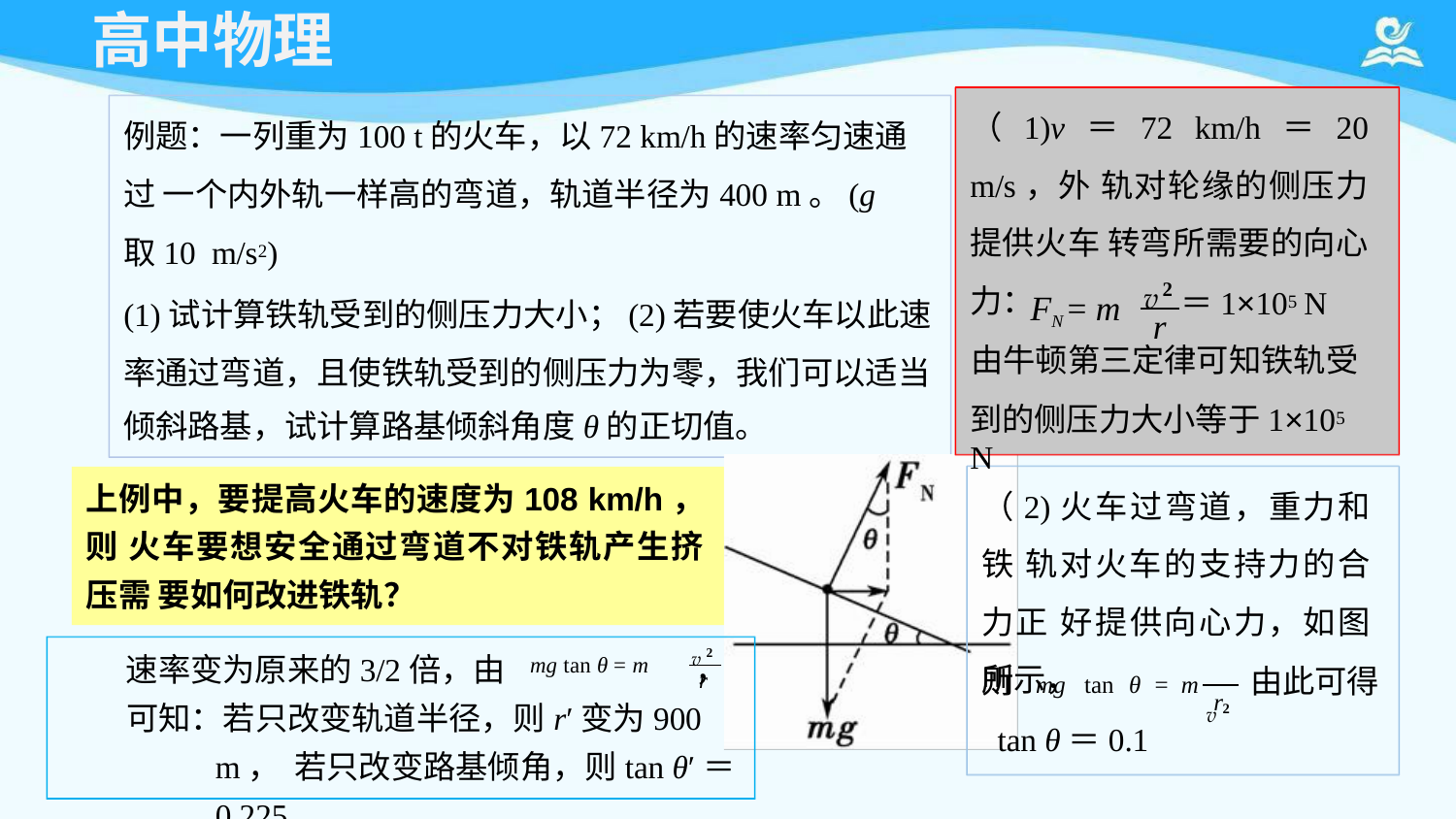

# 高中物理

（1)v＝72 km/h＝20 m/s，外 轨对轮缘的侧压力提供火车 转弯所需要的向心力：

例题：一列重为100 t的火车，以72 km/h的速率匀速通过 一个内外轨一样高的弯道，轨道半径为400 m。(g取10  m/s2)
(1)试计算铁轨受到的侧压力大小；(2)若要使火车以此速 率通过弯道，且使铁轨受到的侧压力为零，我们可以适当
倾斜路基，试计算路基倾斜角度θ的正切值。

外轨

内轨
v2
＝1×105 N
FN = m
r
由牛顿第三定律可知铁轨受
到的侧压力大小等于1×105 N

（2)火车过弯道，重力和铁 轨对火车的支持力的合力正 好提供向心力，如图所示，
v 2
上例中，要提高火车的速度为108 km/h，则 火车要想安全通过弯道不对铁轨产生挤压需 要如何改进铁轨？

v 2

则  mg   tan  θ  =  m	由此可得
tan θ＝0.1
速率变为原来的3/2倍，由	，
mg tan θ = m
r

r

可知：若只改变轨道半径，则r′变为900 m，  若只改变路基倾角，则tan θ′＝0.225.